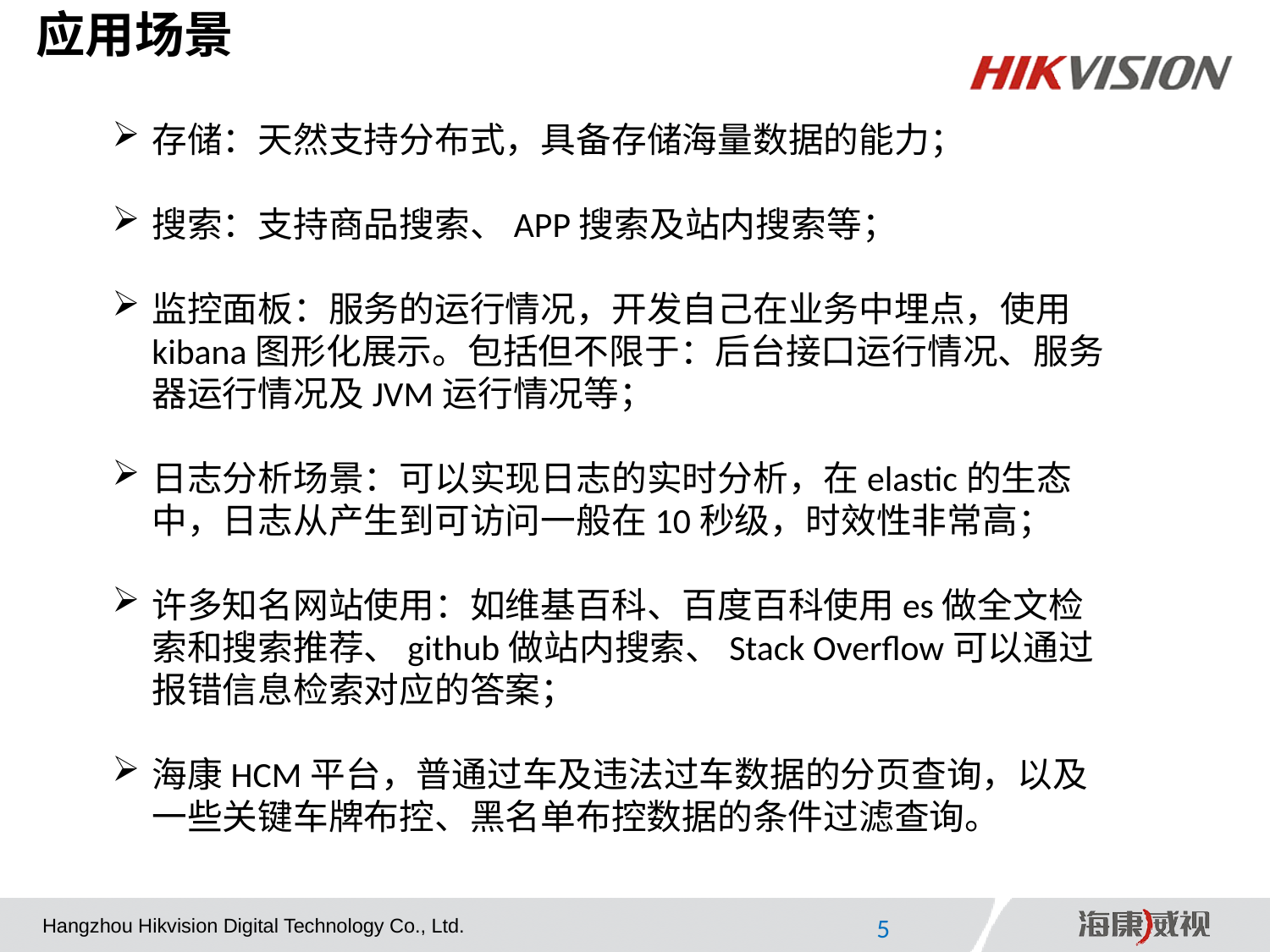

# 应用场景

存储：天然支持分布式，具备存储海量数据的能力；
搜索：支持商品搜索、APP搜索及站内搜索等；
监控面板：服务的运行情况，开发自己在业务中埋点，使用kibana图形化展示。包括但不限于：后台接口运行情况、服务器运行情况及JVM运行情况等；
日志分析场景：可以实现日志的实时分析，在elastic的生态中，日志从产生到可访问一般在10秒级，时效性非常高；
许多知名网站使用：如维基百科、百度百科使用es做全文检索和搜索推荐、github做站内搜索、Stack Overflow可以通过报错信息检索对应的答案；
海康HCM平台，普通过车及违法过车数据的分页查询，以及一些关键车牌布控、黑名单布控数据的条件过滤查询。